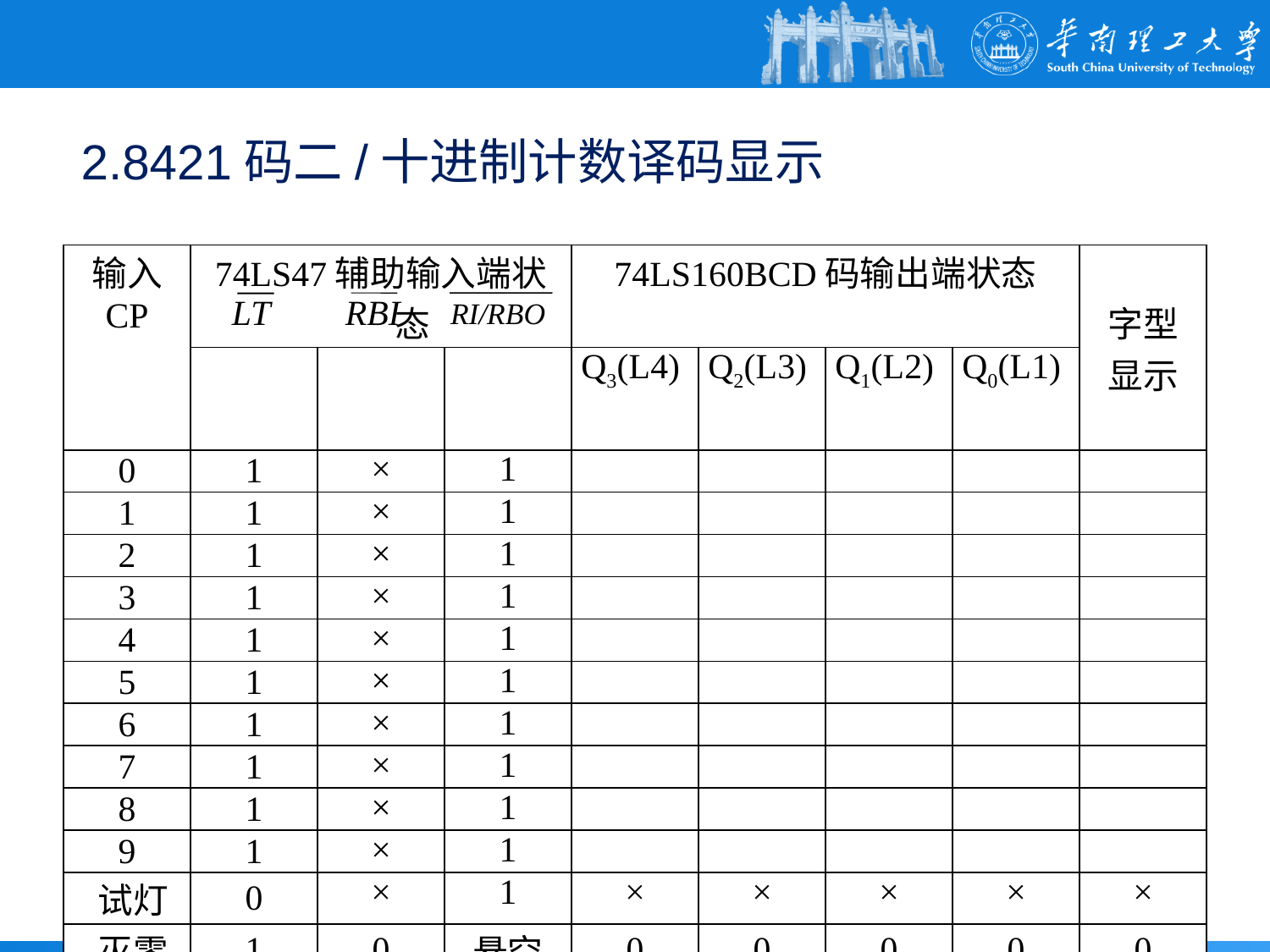

2.8421码二/十进制计数译码显示
| 输入 CP | 74LS47辅助输入端状态 |  |  | 74LS160BCD码输出端状态 |  |  |  | 字型 显示 |
| --- | --- | --- | --- | --- | --- | --- | --- | --- |
|  |  |  |  | Q3(L4) | Q2(L3) | Q1(L2) | Q0(L1) |  |
| 0 | 1 | × | 1 |  |  |  |  |  |
| 1 | 1 | × | 1 |  |  |  |  |  |
| 2 | 1 | × | 1 |  |  |  |  |  |
| 3 | 1 | × | 1 |  |  |  |  |  |
| 4 | 1 | × | 1 |  |  |  |  |  |
| 5 | 1 | × | 1 |  |  |  |  |  |
| 6 | 1 | × | 1 |  |  |  |  |  |
| 7 | 1 | × | 1 |  |  |  |  |  |
| 8 | 1 | × | 1 |  |  |  |  |  |
| 9 | 1 | × | 1 |  |  |  |  |  |
| 试灯 | 0 | × | 1 | × | × | × | × | × |
| 灭零 | 1 | 0 | 悬空 | 0 | 0 | 0 | 0 | 0 |
| 熄灭 | × | × | 0 | × | × | × | × | × |
LT

RBI

RI/RBO